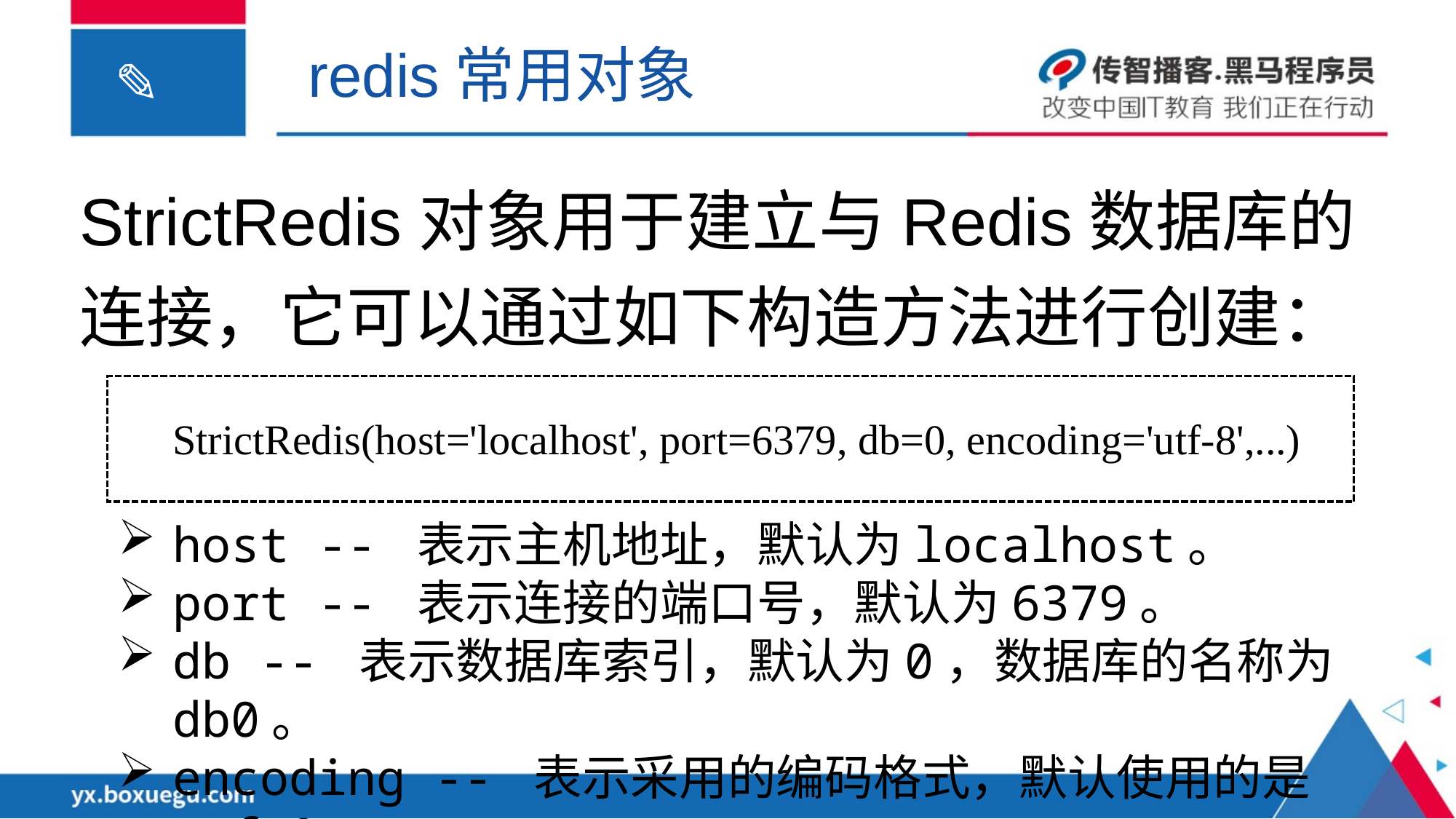

redis常用对象
StrictRedis对象用于建立与Redis数据库的连接，它可以通过如下构造方法进行创建：

StrictRedis(host='localhost', port=6379, db=0, encoding='utf-8',...)
host -- 表示主机地址，默认为localhost。
port -- 表示连接的端口号，默认为6379。
db -- 表示数据库索引，默认为0，数据库的名称为db0。
encoding -- 表示采用的编码格式，默认使用的是utf-8。